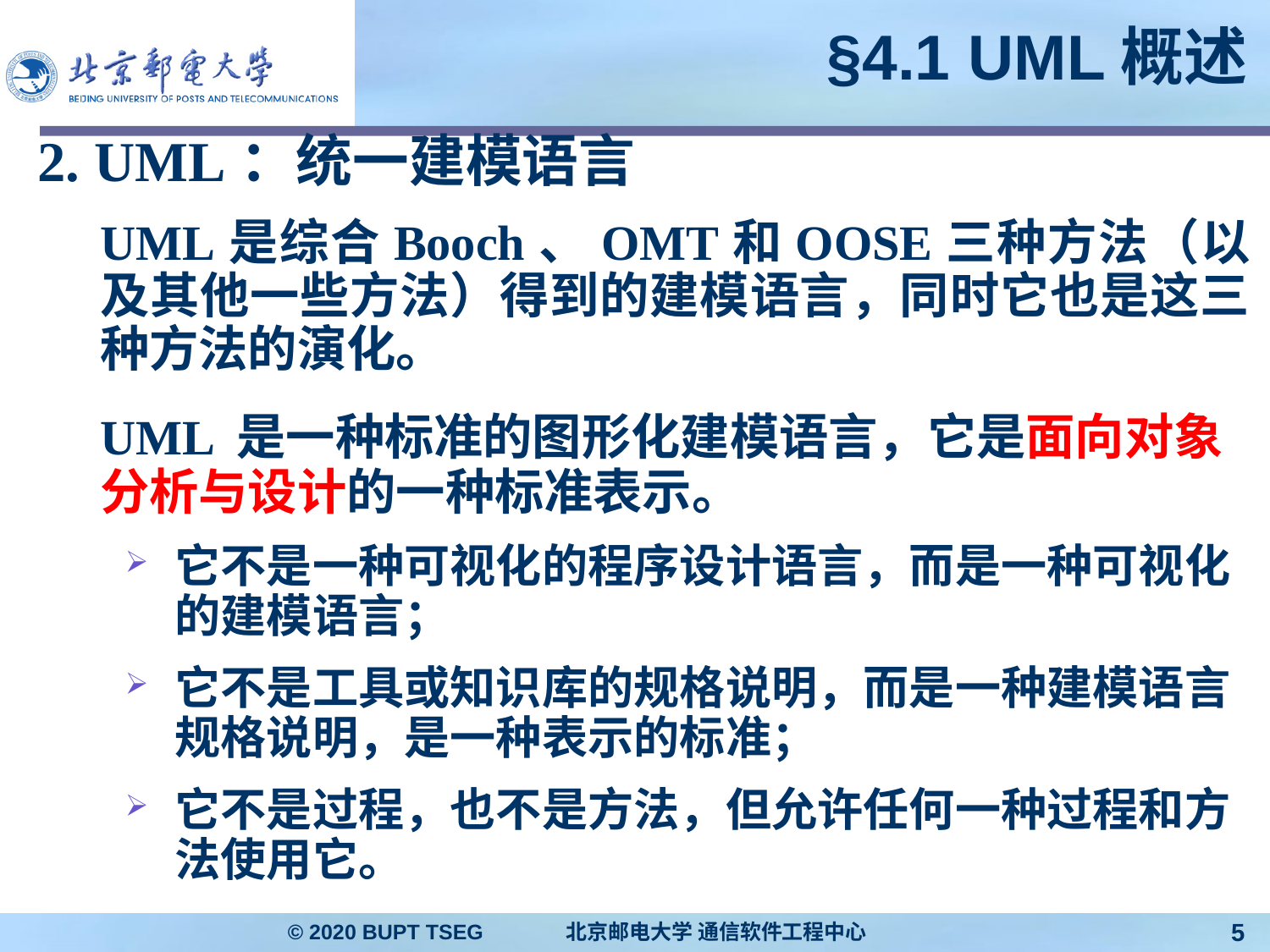

# §4.1 UML概述
2. UML：统一建模语言
	UML是综合Booch、OMT和OOSE三种方法（以及其他一些方法）得到的建模语言，同时它也是这三种方法的演化。
	UML 是一种标准的图形化建模语言，它是面向对象分析与设计的一种标准表示。
它不是一种可视化的程序设计语言，而是一种可视化的建模语言；
它不是工具或知识库的规格说明，而是一种建模语言规格说明，是一种表示的标准；
它不是过程，也不是方法，但允许任何一种过程和方法使用它。
© 2020 BUPT TSEG             北京邮电大学 通信软件工程中心